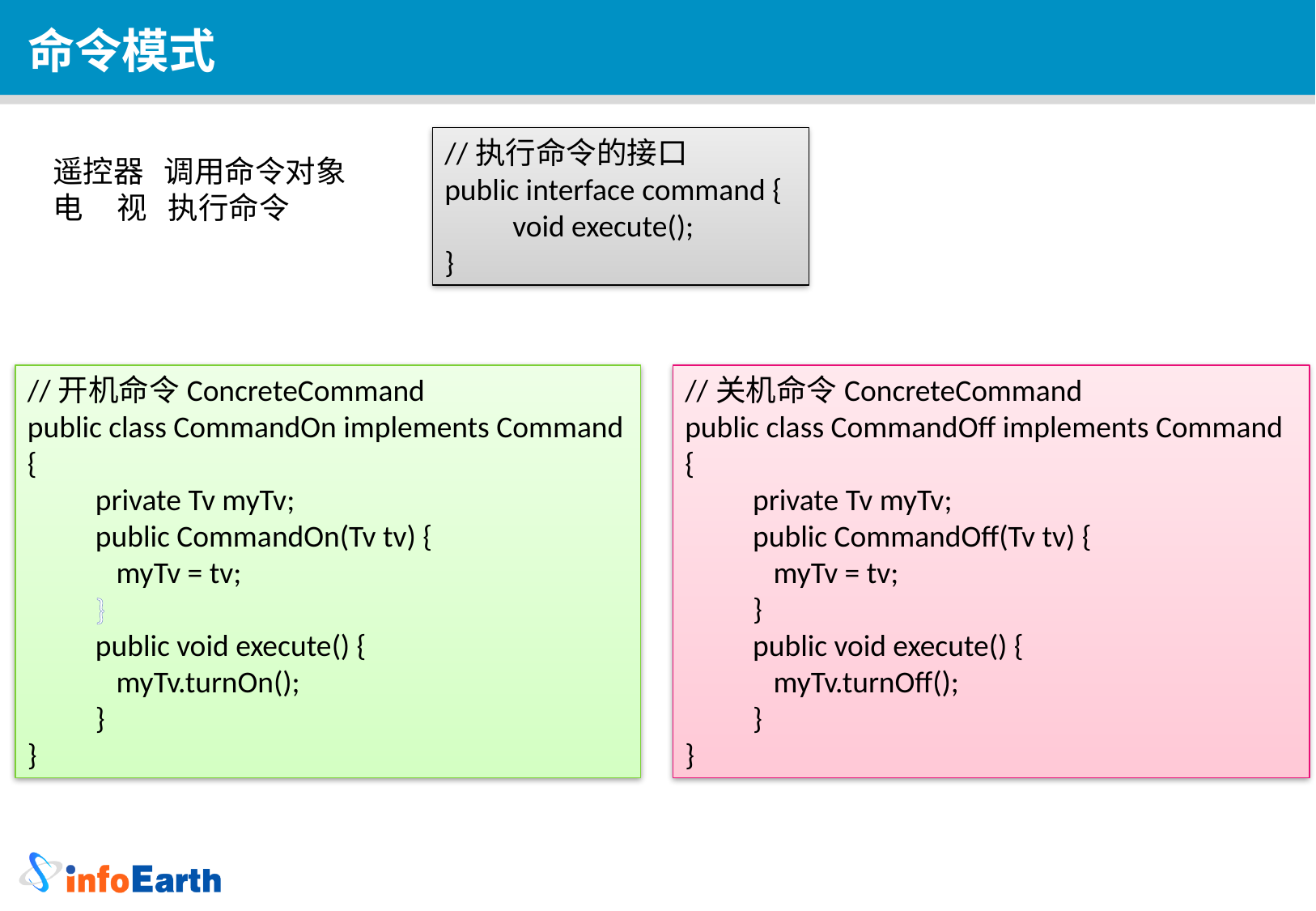

命令模式
//执行命令的接口
public interface command {
　　void execute();
}
遥控器   调用命令对象
电     视   执行命令
//开机命令ConcreteCommand
public class CommandOn implements Command {
　　private Tv myTv;
　　public CommandOn(Tv tv) {
　　   myTv = tv;
　　}
　　public void execute() {
　　   myTv.turnOn();
　　}
}
//关机命令ConcreteCommand
public class CommandOff implements Command {
　　private Tv myTv;
　　public CommandOff(Tv tv) {
　　   myTv = tv;
　　}
　　public void execute() {
　　   myTv.turnOff();
　　}
}